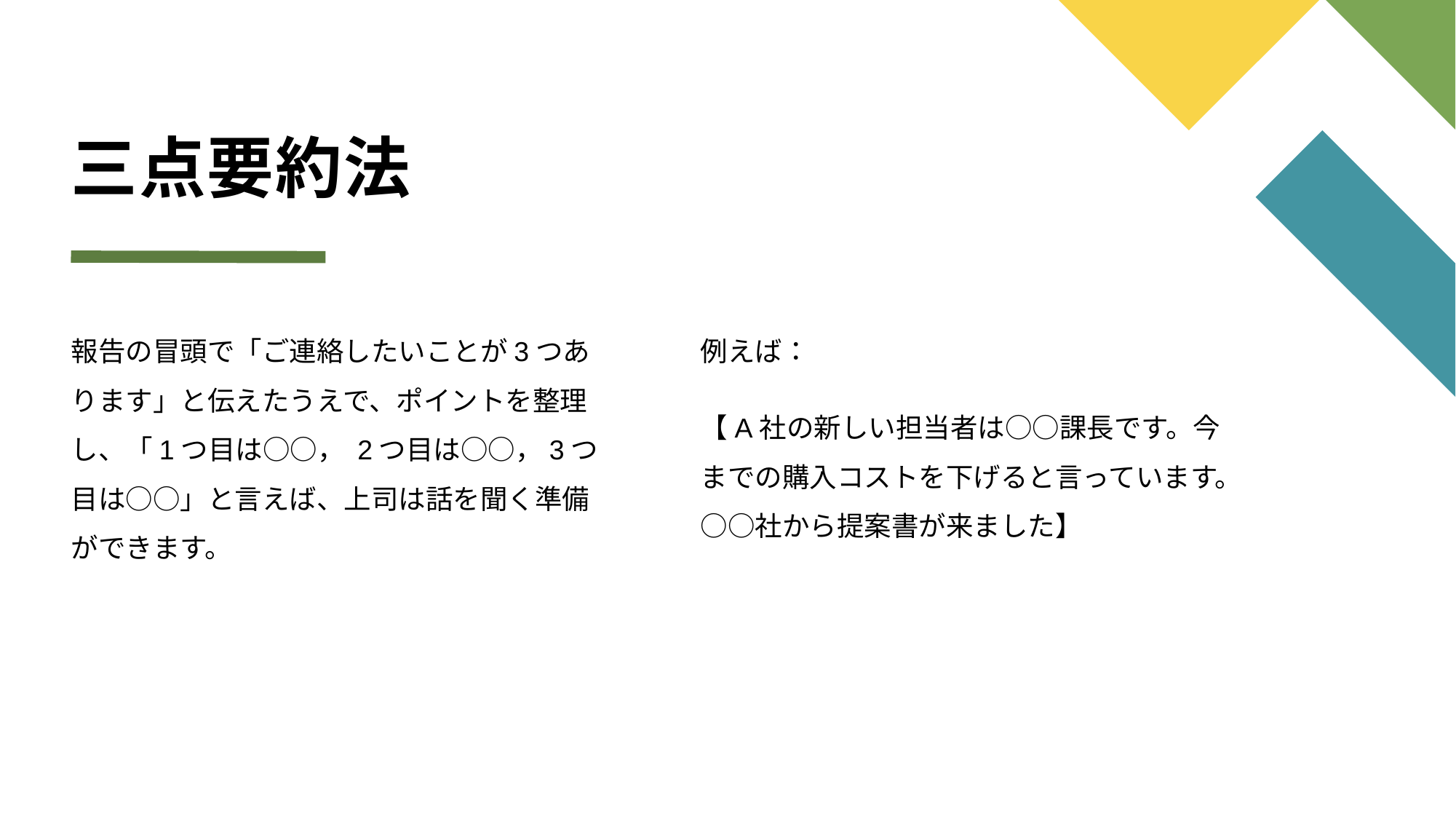

# 三点要約法
報告の冒頭で「ご連絡したいことが3つあります」と伝えたうえで、ポイントを整理し、「1つ目は○○， 2つ目は○○，3つ目は○○」と言えば、上司は話を聞く準備ができます。

例えば：
【A社の新しい担当者は○○課長です。今までの購入コストを下げると言っています。○○社から提案書が来ました】